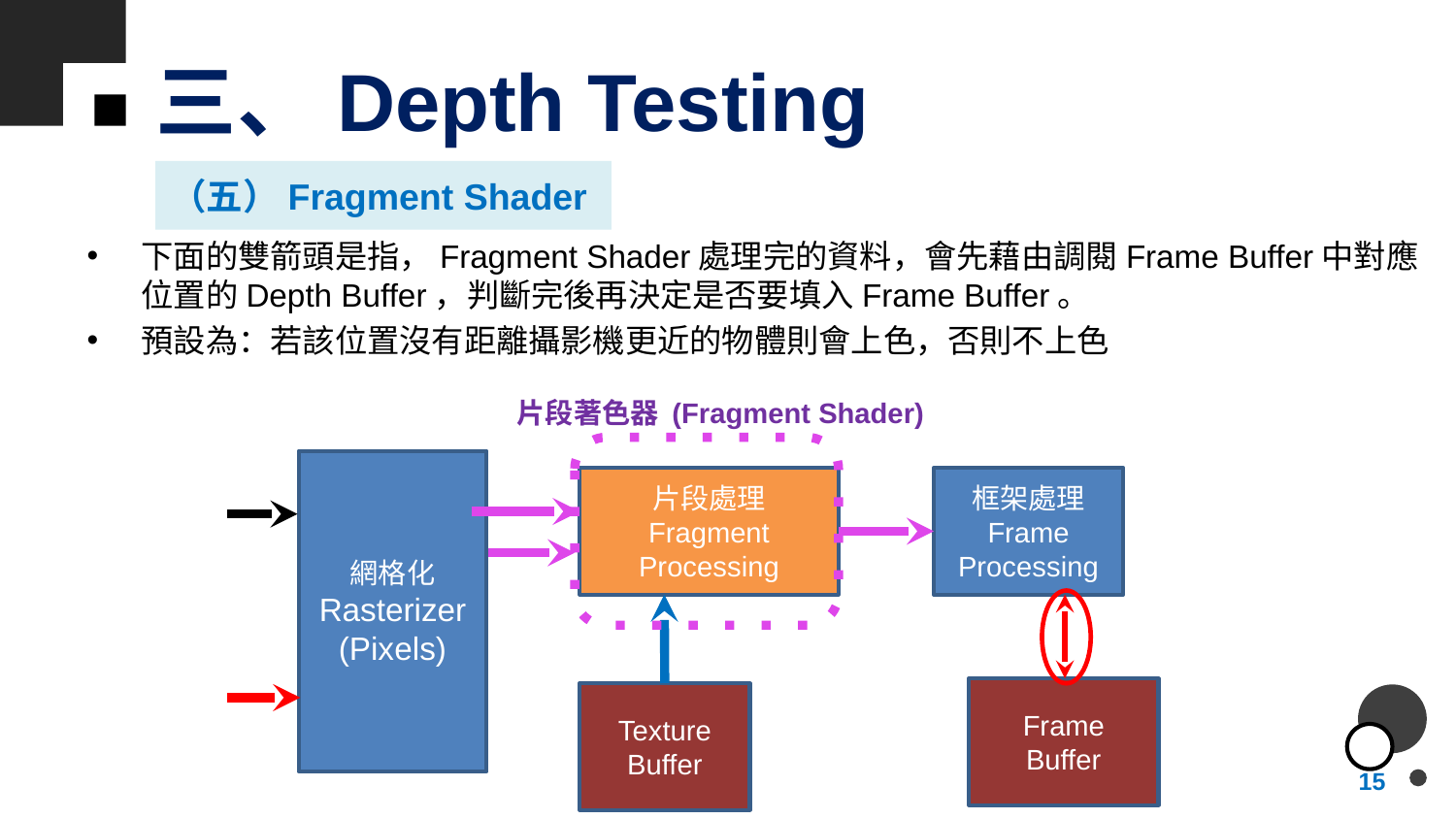

# 三、Depth Testing
（五）Fragment Shader
下面的雙箭頭是指，Fragment Shader處理完的資料，會先藉由調閱Frame Buffer中對應位置的Depth Buffer，判斷完後再決定是否要填入Frame Buffer。
預設為：若該位置沒有距離攝影機更近的物體則會上色，否則不上色
片段著色器 (Fragment Shader)

網格化
Rasterizer
(Pixels)
片段處理
Fragment Processing
框架處理
Frame
Processing
Frame
Buffer
Texture
Buffer

15